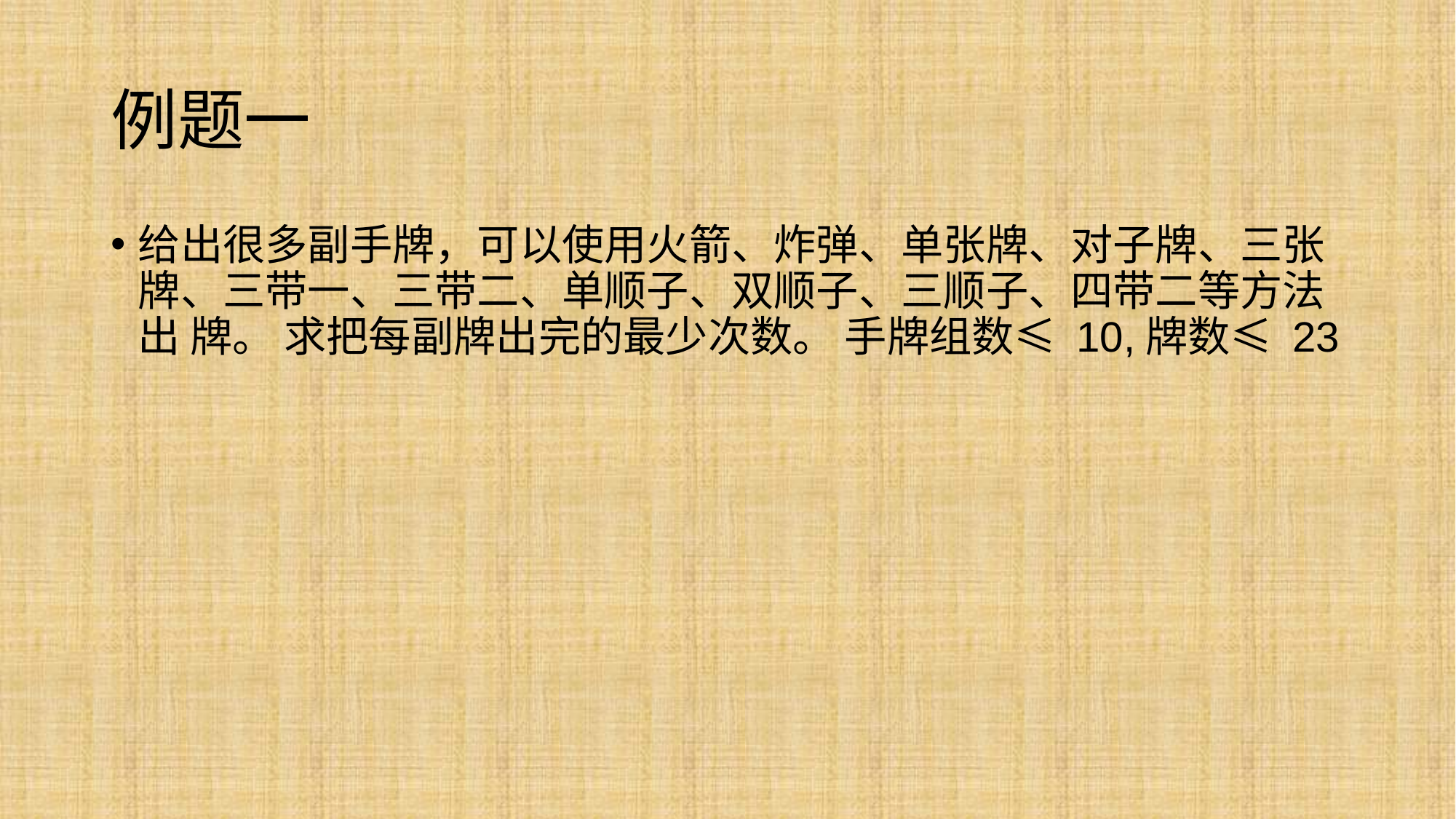

# 例题一
给出很多副手牌，可以使用火箭、炸弹、单张牌、对子牌、三张 牌、三带一、三带二、单顺子、双顺子、三顺子、四带二等方法出 牌。 求把每副牌出完的最少次数。 手牌组数≤ 10,牌数≤ 23